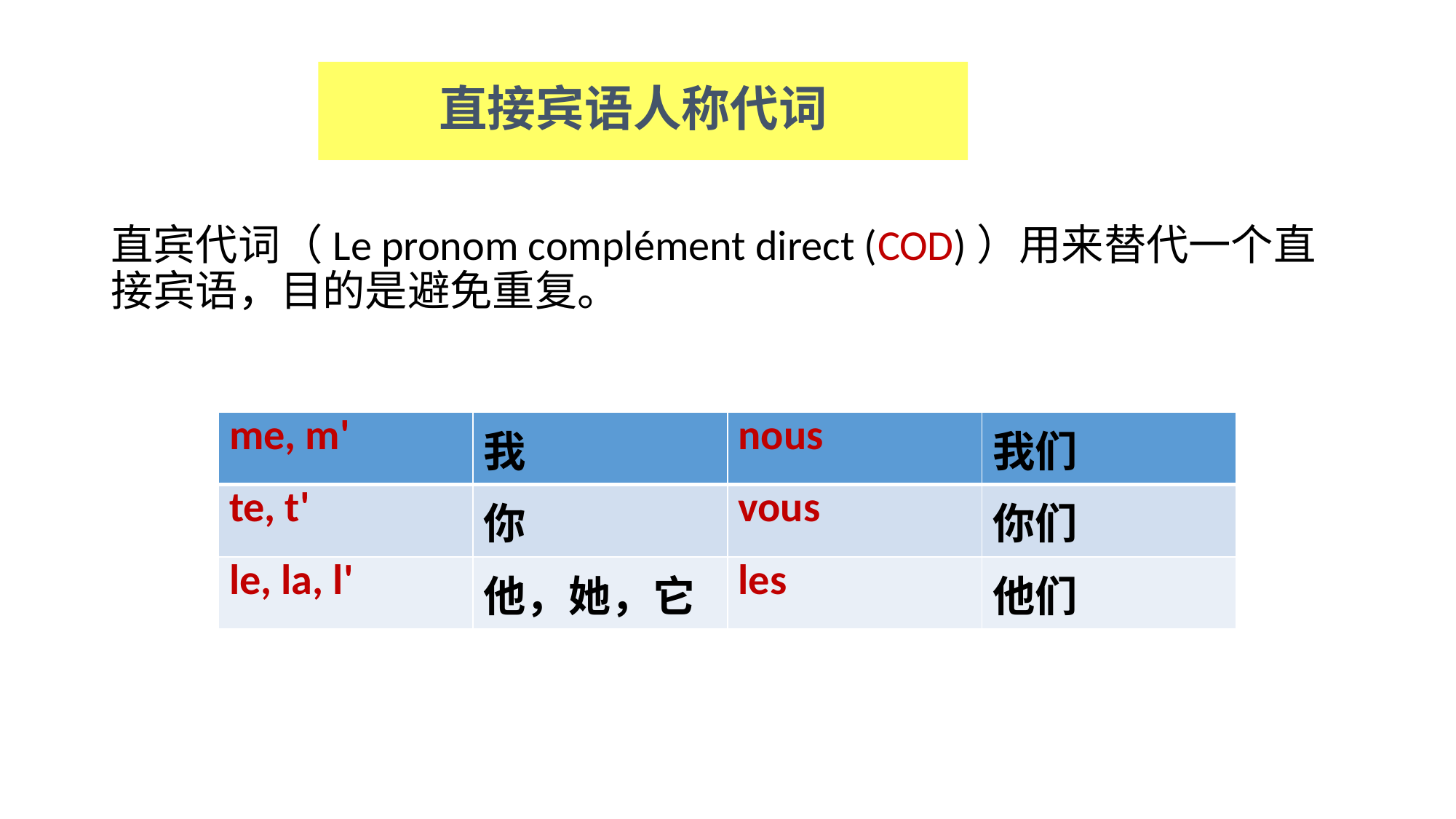

# 直接宾语人称代词
直宾代词（Le pronom complément direct (COD)）用来替代一个直接宾语，目的是避免重复。

| me, m' | 我 | nous | 我们 |
| --- | --- | --- | --- |
| te, t' | 你 | vous | 你们 |
| le, la, l' | 他，她，它 | les | 他们 |